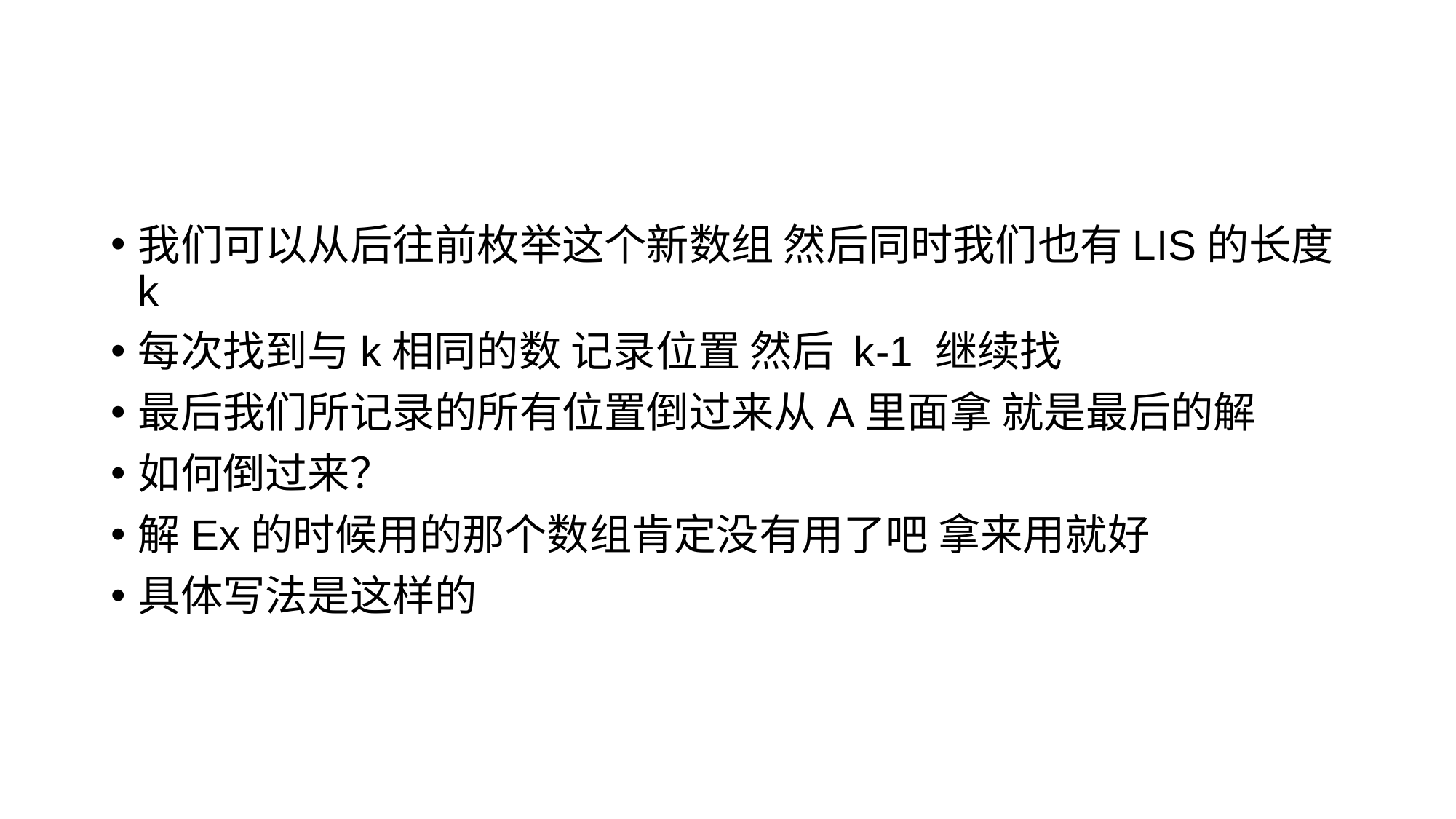

#
我们可以从后往前枚举这个新数组 然后同时我们也有LIS的长度 k
每次找到与k相同的数 记录位置 然后 k-1 继续找
最后我们所记录的所有位置倒过来从A里面拿 就是最后的解
如何倒过来？
解Ex的时候用的那个数组肯定没有用了吧 拿来用就好
具体写法是这样的